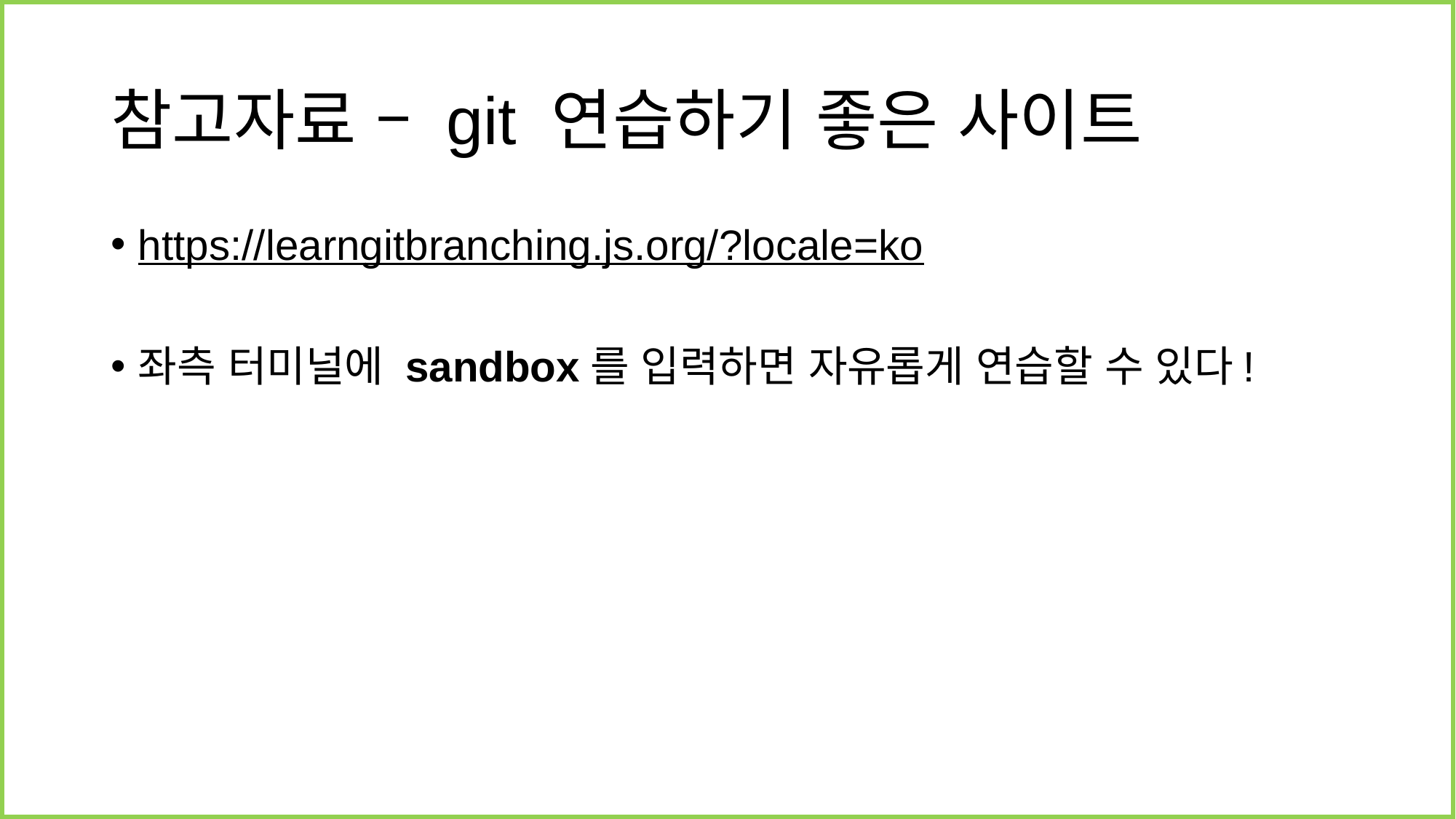

# 참고자료 – git 연습하기 좋은 사이트
https://learngitbranching.js.org/?locale=ko

좌측 터미널에 sandbox를 입력하면 자유롭게 연습할 수 있다!